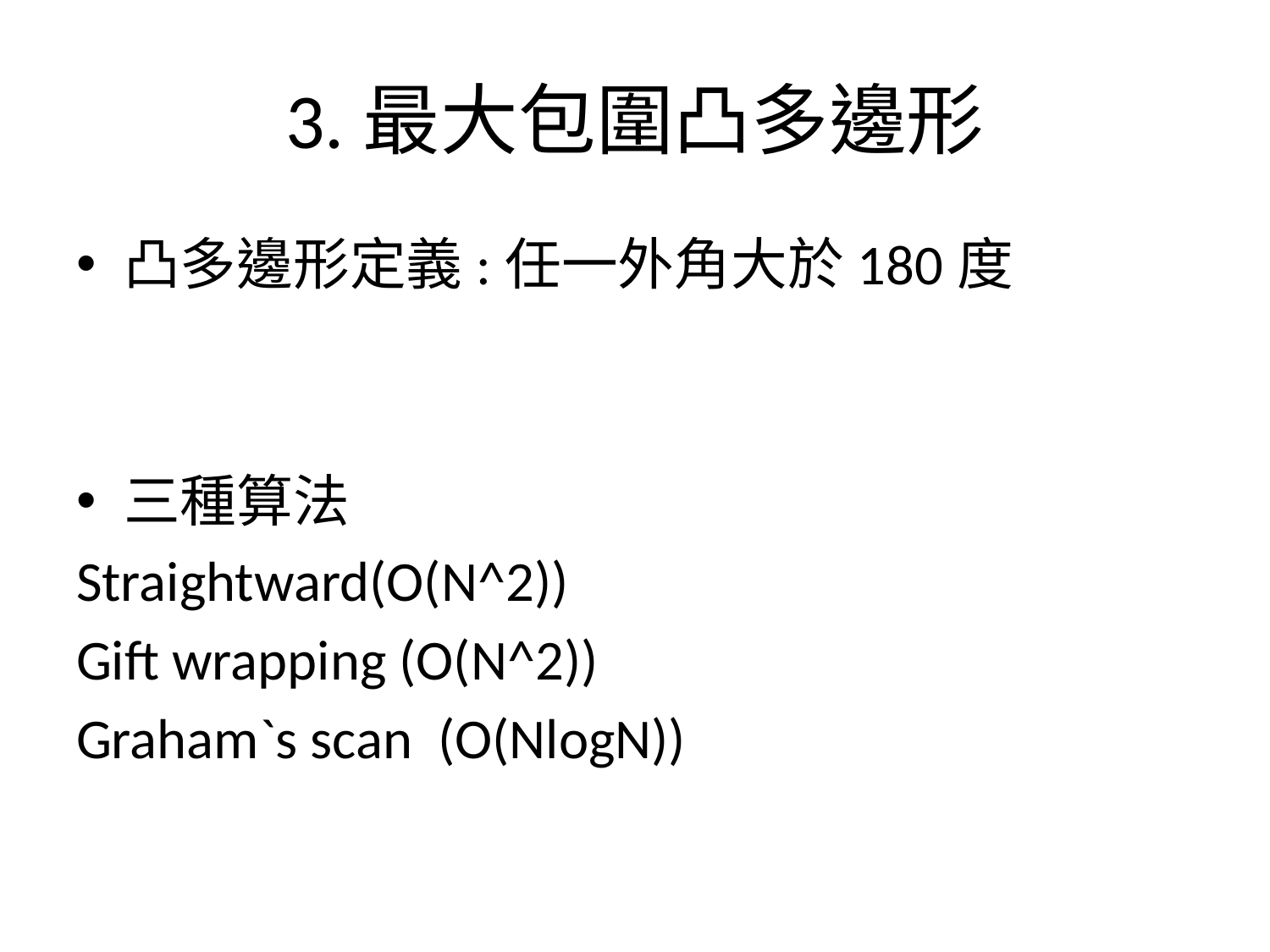

# 3.最大包圍凸多邊形
凸多邊形定義:任一外角大於180度

三種算法
Straightward(O(N^2))
Gift wrapping (O(N^2))
Graham`s scan  (O(NlogN))